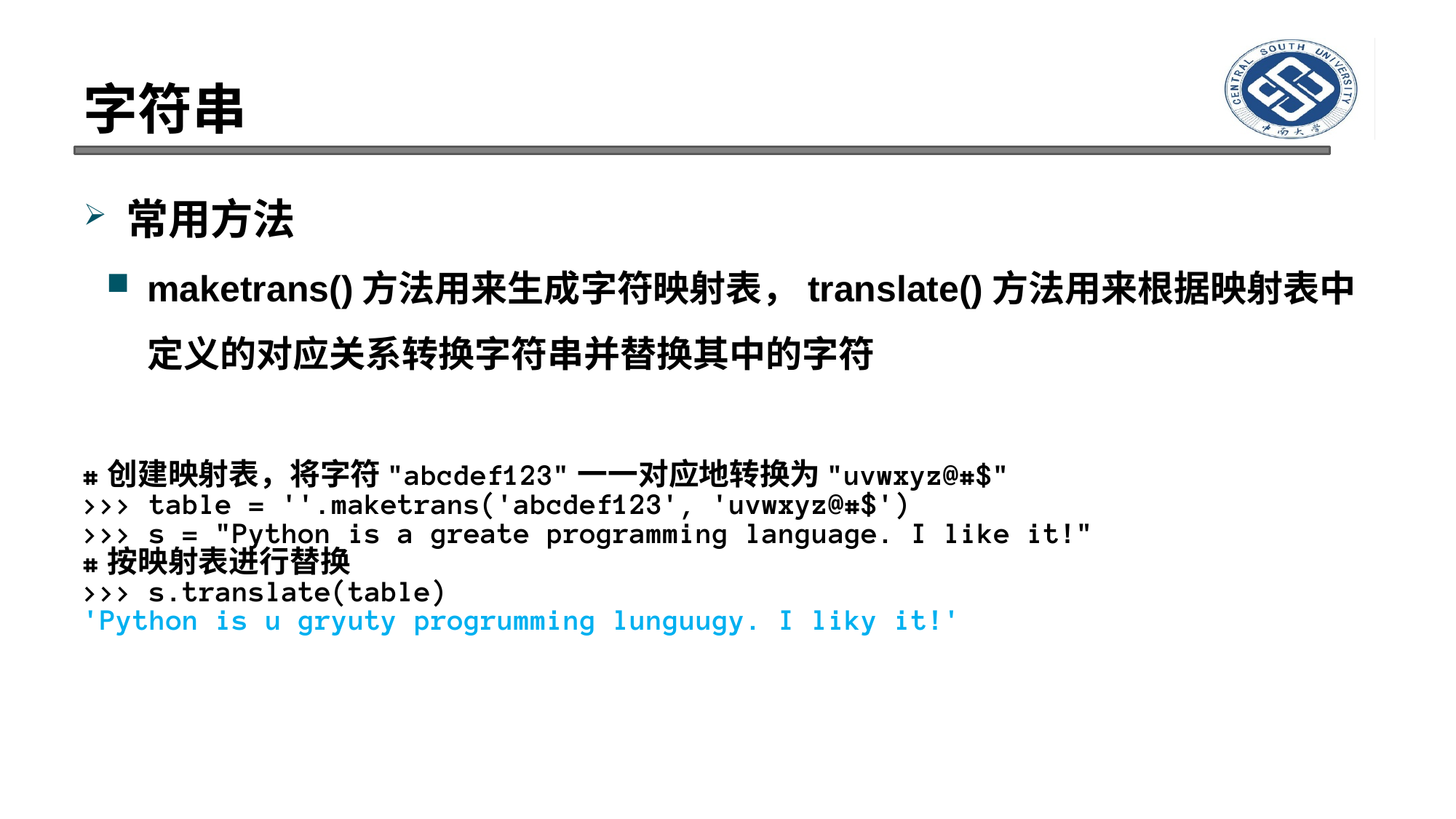

# 字符串
常用方法
maketrans()方法用来生成字符映射表，translate()方法用来根据映射表中定义的对应关系转换字符串并替换其中的字符

#创建映射表，将字符"abcdef123"一一对应地转换为"uvwxyz@#$"
>>> table = ''.maketrans('abcdef123', 'uvwxyz@#$')
>>> s = "Python is a greate programming language. I like it!"
#按映射表进行替换
>>> s.translate(table)
'Python is u gryuty progrumming lunguugy. I liky it!'